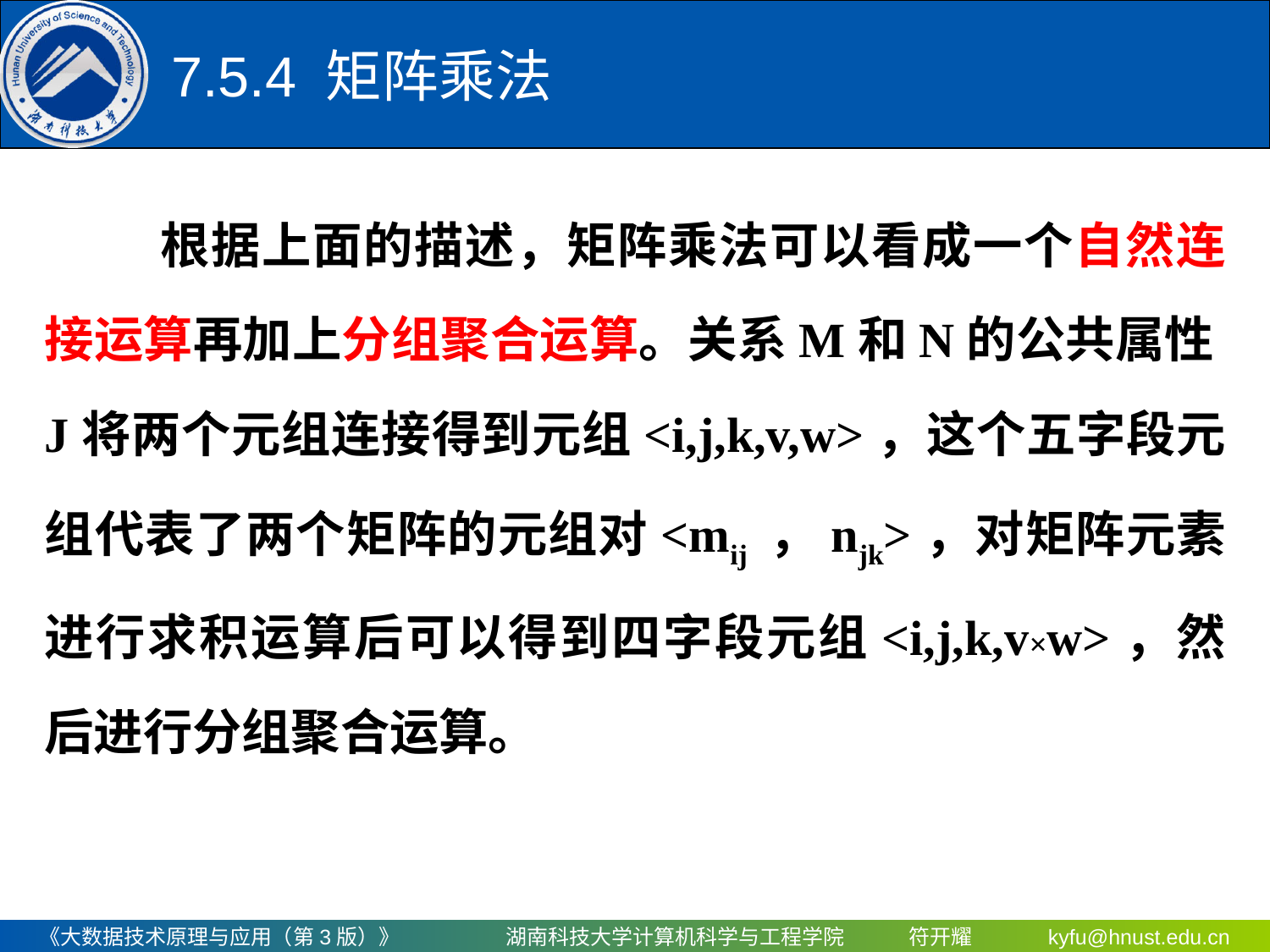

7.5.4 矩阵乘法
        根据上面的描述，矩阵乘法可以看成一个自然连接运算再加上分组聚合运算。关系M和N的公共属性J将两个元组连接得到元组<i,j,k,v,w>，这个五字段元组代表了两个矩阵的元组对<mij ，njk>，对矩阵元素进行求积运算后可以得到四字段元组<i,j,k,v×w>，然后进行分组聚合运算。